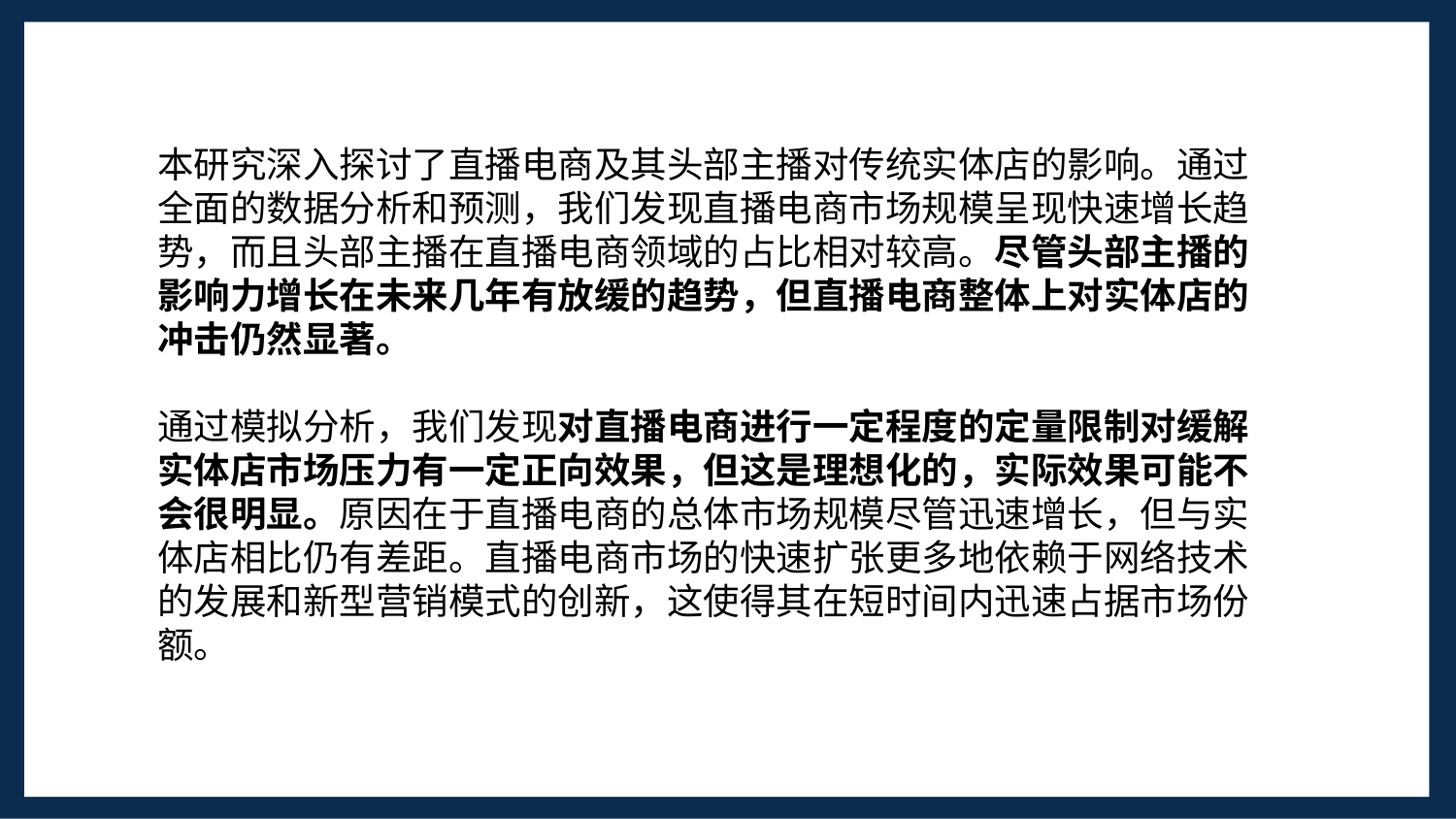

本研究深入探讨了直播电商及其头部主播对传统实体店的影响。通过全面的数据分析和预测，我们发现直播电商市场规模呈现快速增长趋势，而且头部主播在直播电商领域的占比相对较高。尽管头部主播的影响力增长在未来几年有放缓的趋势，但直播电商整体上对实体店的冲击仍然显著。

通过模拟分析，我们发现对直播电商进行一定程度的定量限制对缓解实体店市场压力有一定正向效果，但这是理想化的，实际效果可能不会很明显。原因在于直播电商的总体市场规模尽管迅速增长，但与实体店相比仍有差距。直播电商市场的快速扩张更多地依赖于网络技术的发展和新型营销模式的创新，这使得其在短时间内迅速占据市场份额。